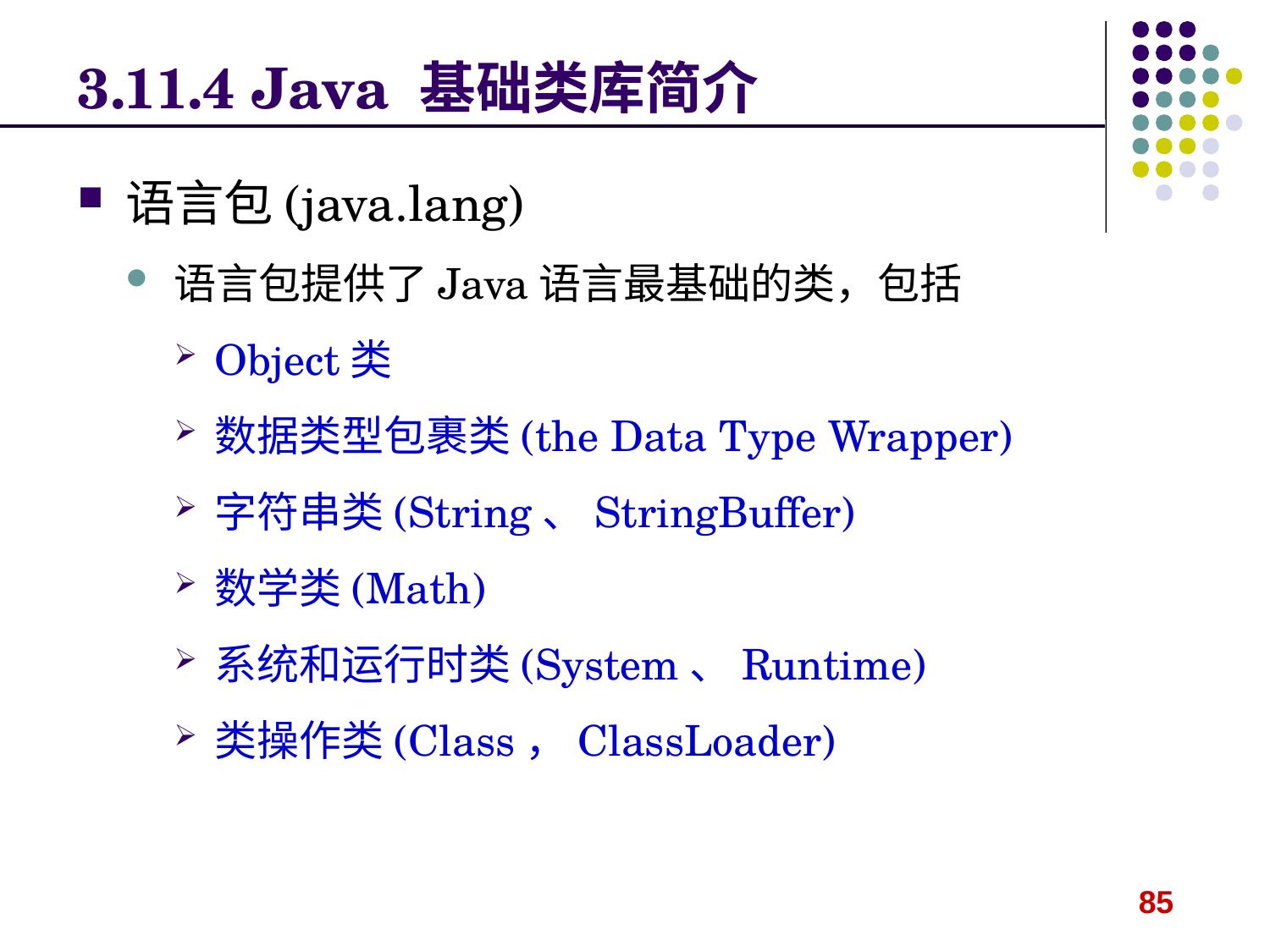

# 3.11.4 Java 基础类库简介
语言包(java.lang)
语言包提供了Java语言最基础的类，包括
Object类
数据类型包裹类(the Data Type Wrapper)
字符串类(String、StringBuffer)
数学类(Math)
系统和运行时类(System、Runtime)
类操作类(Class，ClassLoader)